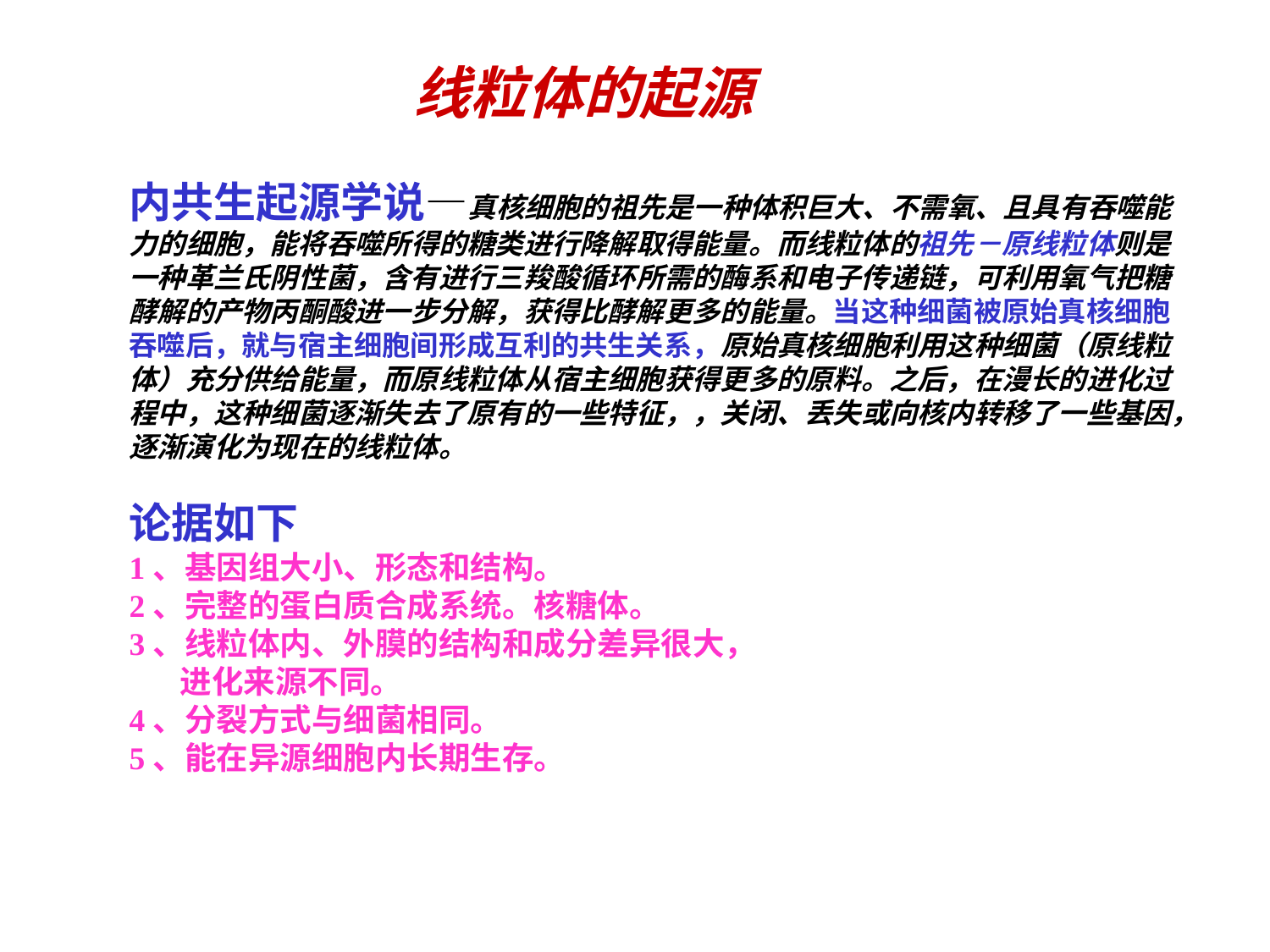

线粒体的起源

内共生起源学说—真核细胞的祖先是一种体积巨大、不需氧、且具有吞噬能
力的细胞，能将吞噬所得的糖类进行降解取得能量。而线粒体的祖先－原线粒体则是
一种革兰氏阴性菌，含有进行三羧酸循环所需的酶系和电子传递链，可利用氧气把糖
酵解的产物丙酮酸进一步分解，获得比酵解更多的能量。当这种细菌被原始真核细胞
吞噬后，就与宿主细胞间形成互利的共生关系，原始真核细胞利用这种细菌（原线粒
体）充分供给能量，而原线粒体从宿主细胞获得更多的原料。之后，在漫长的进化过
程中，这种细菌逐渐失去了原有的一些特征，，关闭、丢失或向核内转移了一些基因，
逐渐演化为现在的线粒体。

论据如下
1、基因组大小、形态和结构。
2、完整的蛋白质合成系统。核糖体。
3、线粒体内、外膜的结构和成分差异很大，
      进化来源不同。
4、分裂方式与细菌相同。
5、能在异源细胞内长期生存。